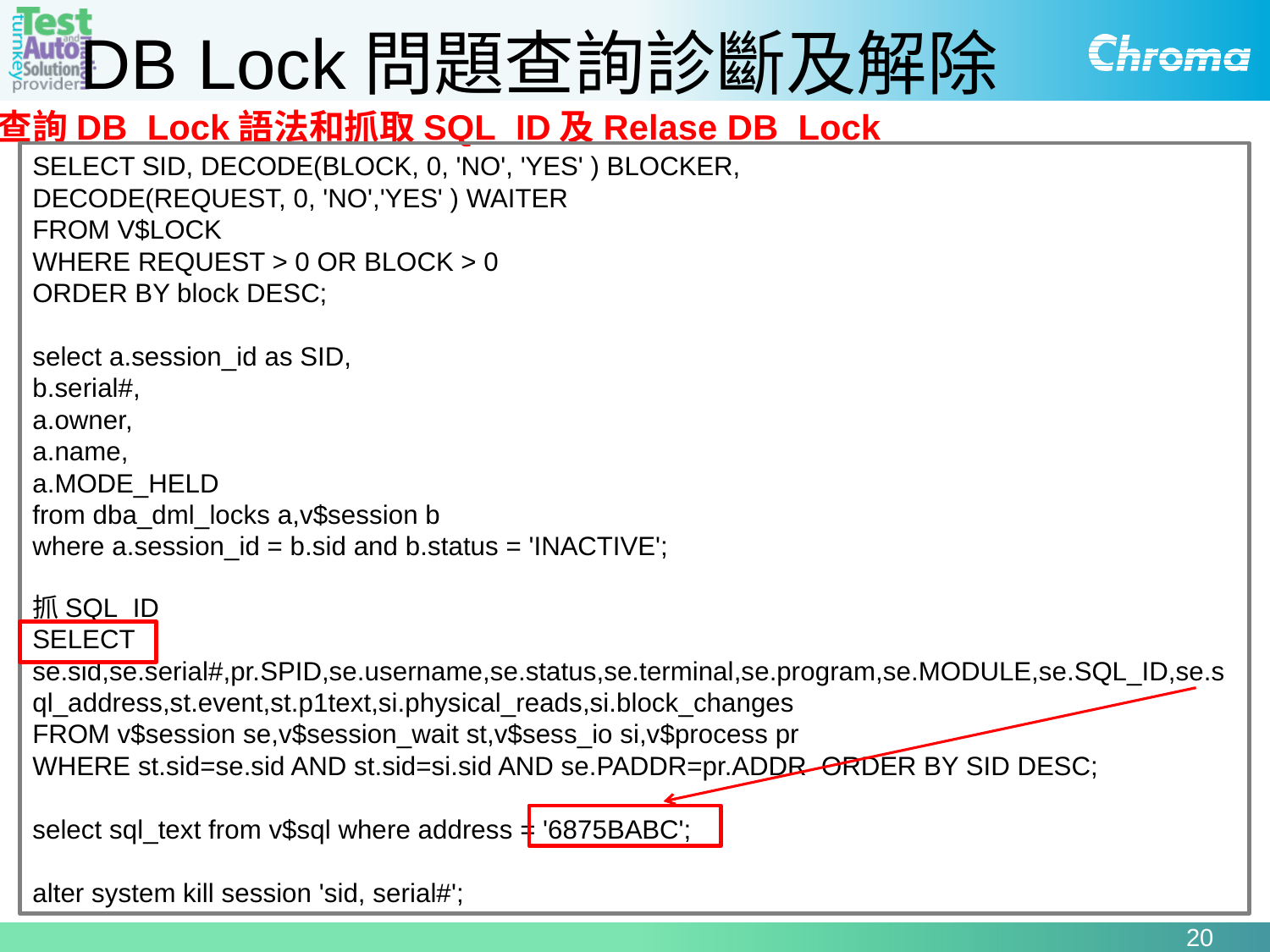

DB Lock問題查詢診斷及解除
 查詢DB_Lock語法和抓取SQL_ID及Relase DB_Lock
SELECT SID, DECODE(BLOCK, 0, 'NO', 'YES' ) BLOCKER,
DECODE(REQUEST, 0, 'NO','YES' ) WAITER
FROM V$LOCK
WHERE REQUEST > 0 OR BLOCK > 0
ORDER BY block DESC;

select a.session_id as SID,
b.serial#,
a.owner,
a.name,
a.MODE_HELD
from dba_dml_locks a,v$session b
where a.session_id = b.sid and b.status = 'INACTIVE';

抓SQL_ID
SELECT se.sid,se.serial#,pr.SPID,se.username,se.status,se.terminal,se.program,se.MODULE,se.SQL_ID,se.sql_address,st.event,st.p1text,si.physical_reads,si.block_changes
FROM v$session se,v$session_wait st,v$sess_io si,v$process pr
WHERE st.sid=se.sid AND st.sid=si.sid AND se.PADDR=pr.ADDR  ORDER BY SID DESC;

select sql_text from v$sql where address = '6875BABC';

alter system kill session 'sid, serial#';